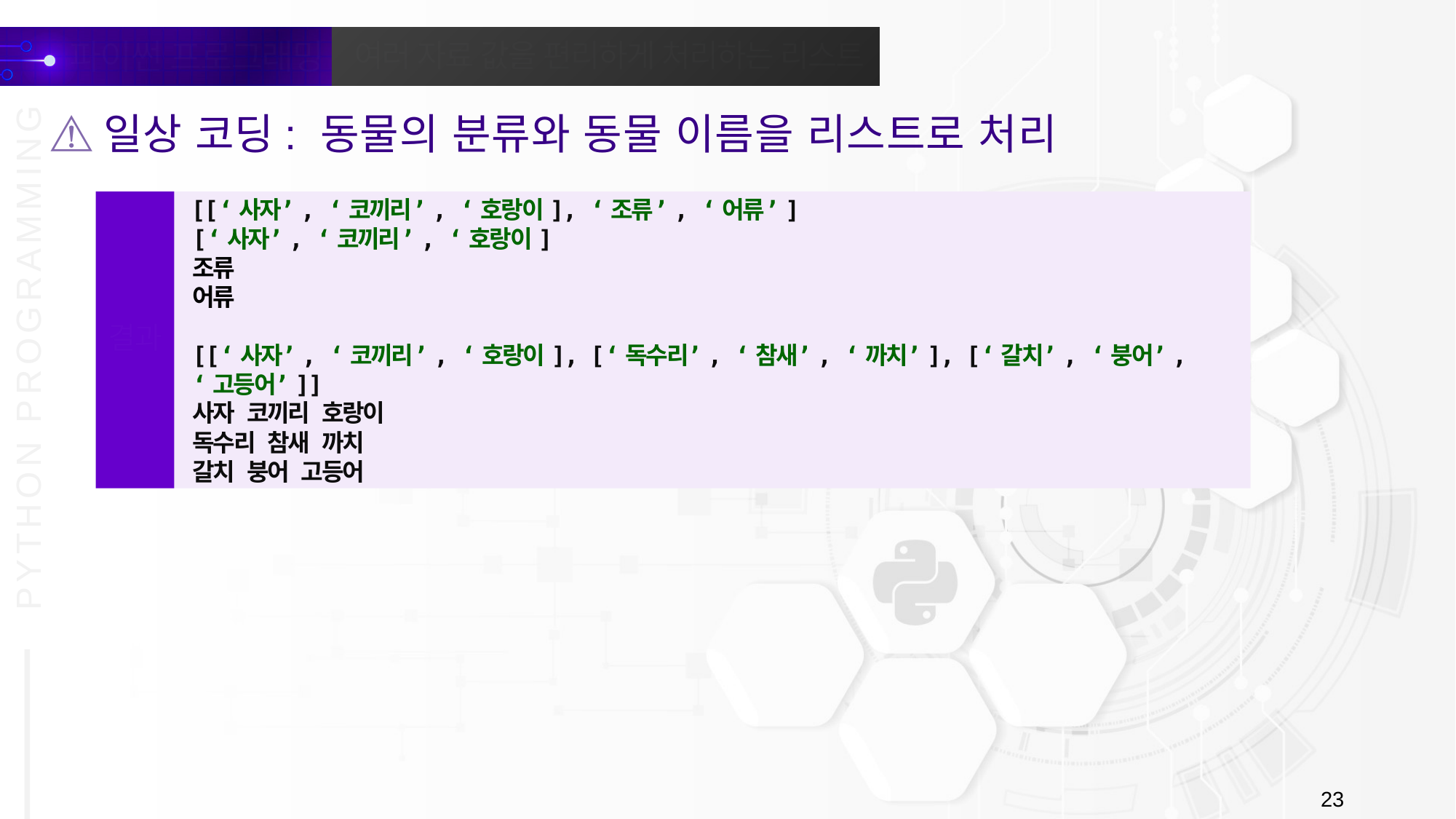

일상 코딩: 동물의 분류와 동물 이름을 리스트로 처리
[[‘사자’, ‘코끼리’, ‘호랑이], ‘조류’, ‘어류’]
[‘사자’, ‘코끼리’, ‘호랑이]
조류
어류

[[‘사자’, ‘코끼리’, ‘호랑이], [‘독수리’, ‘참새’, ‘까치’], [‘갈치’, ‘붕어’, ‘고등어’]]
사자 코끼리 호랑이
독수리 참새 까치
갈치 붕어 고등어

결과
23